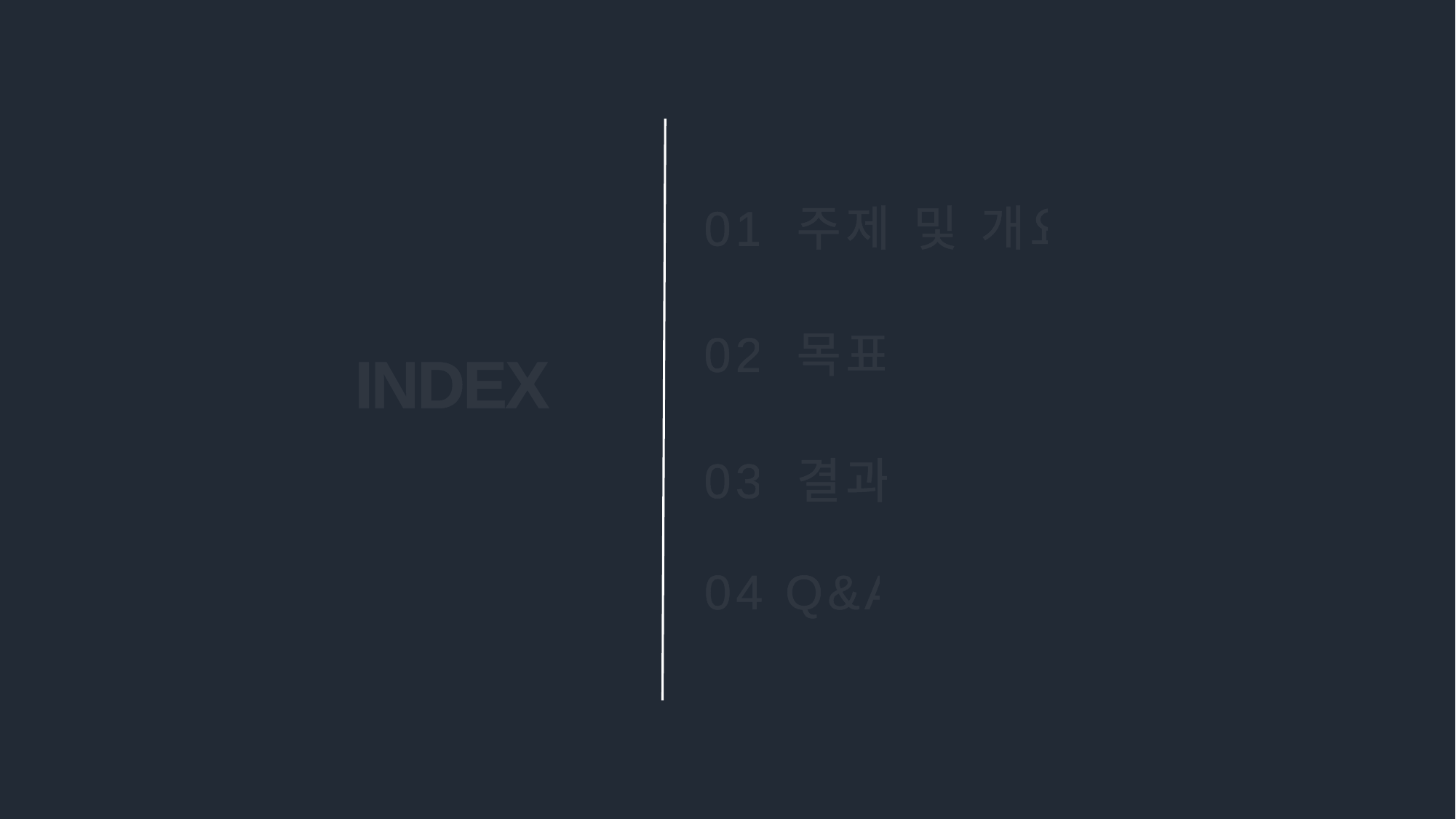

01 주제 및 개요
02 목표
03 결과
04 Q&A
INDEX
2